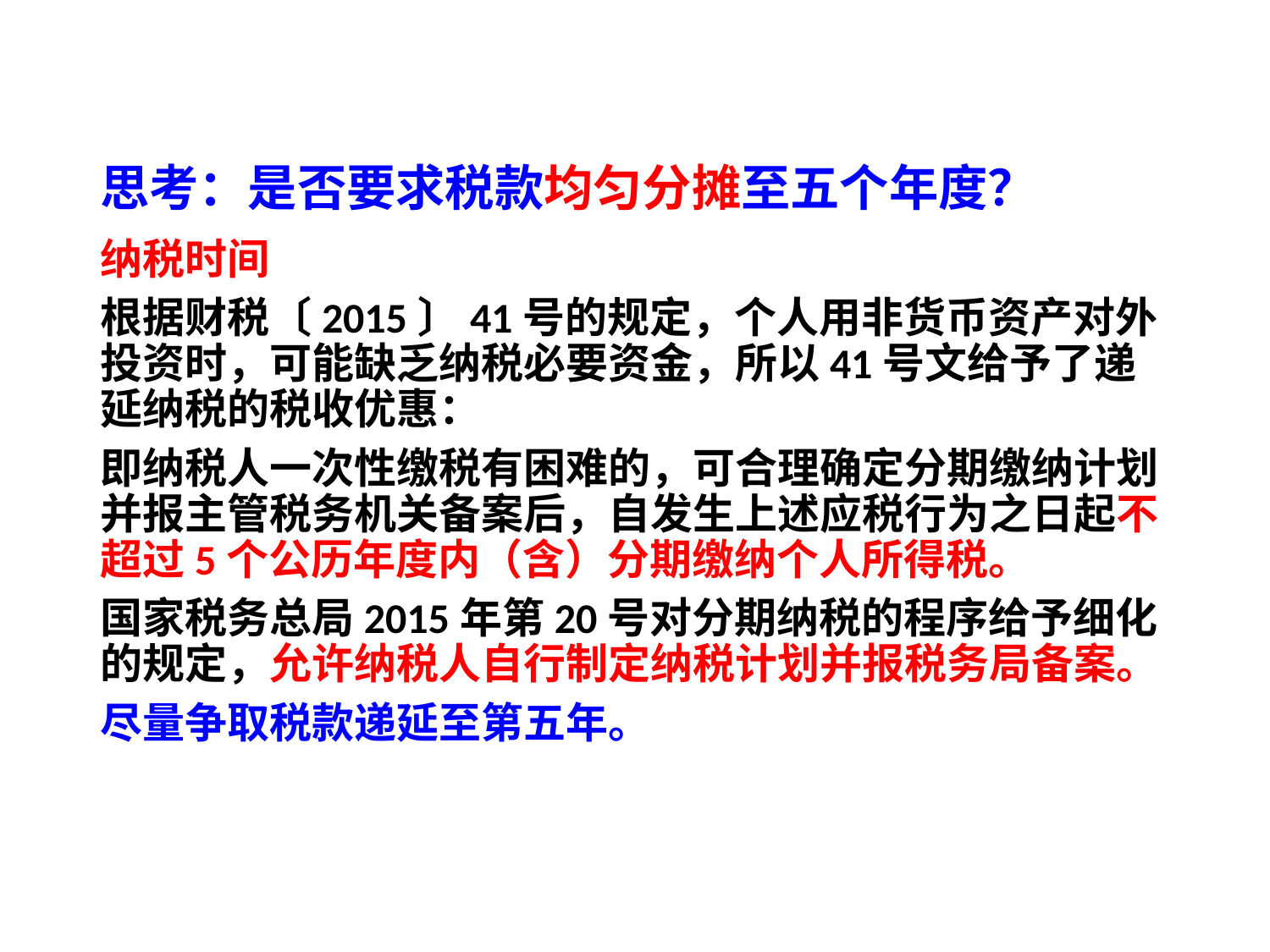

# 思考：是否要求税款均匀分摊至五个年度？
纳税时间
根据财税〔2015〕41号的规定，个人用非货币资产对外投资时，可能缺乏纳税必要资金，所以41号文给予了递延纳税的税收优惠：
即纳税人一次性缴税有困难的，可合理确定分期缴纳计划并报主管税务机关备案后，自发生上述应税行为之日起不超过5个公历年度内（含）分期缴纳个人所得税。
国家税务总局2015年第20号对分期纳税的程序给予细化的规定，允许纳税人自行制定纳税计划并报税务局备案。
尽量争取税款递延至第五年。